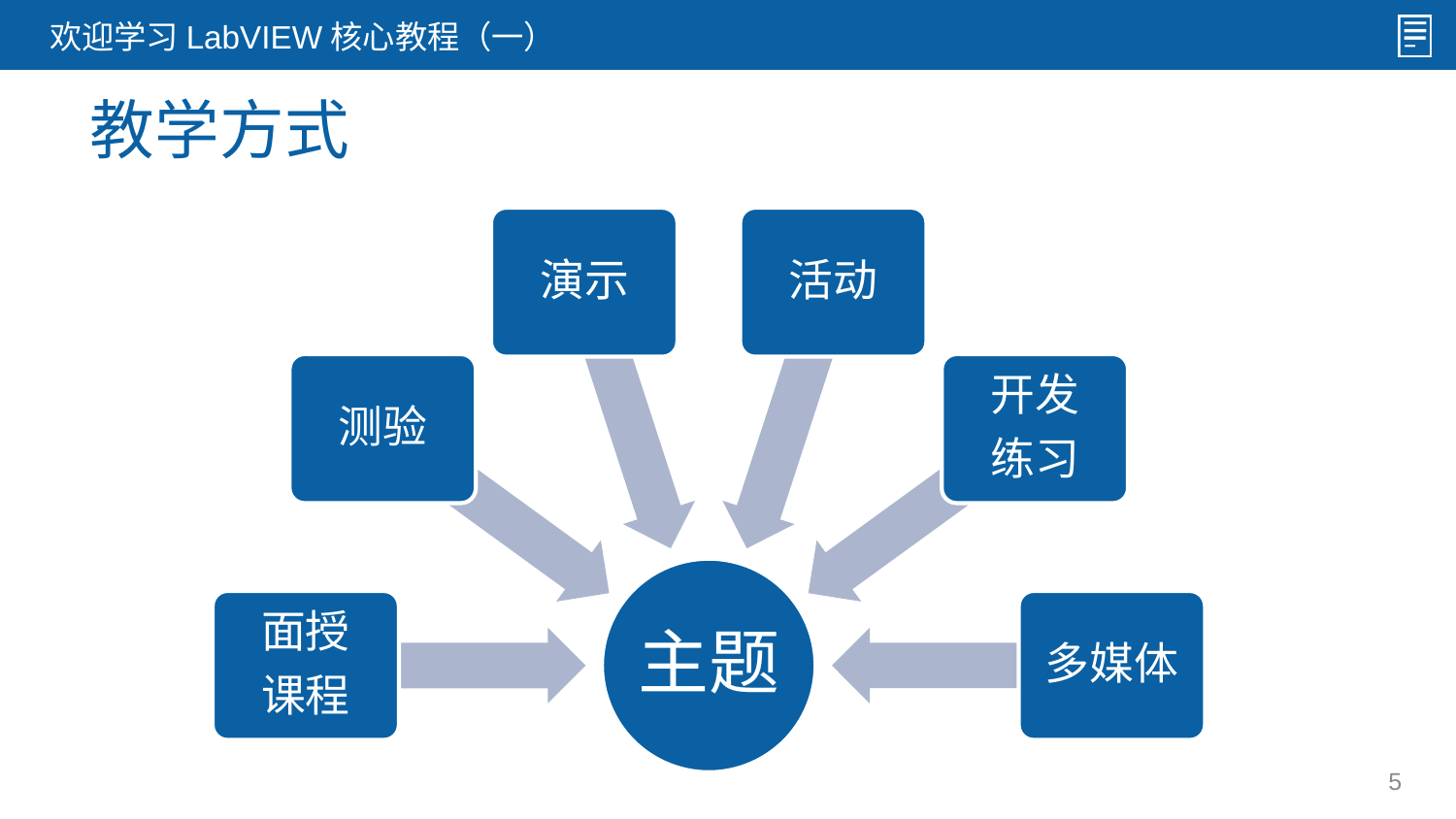

欢迎学习LabVIEW核心教程（一）
教学方式
主题
面授
课程
测验
演示
活动
开发
练习
多媒体
5